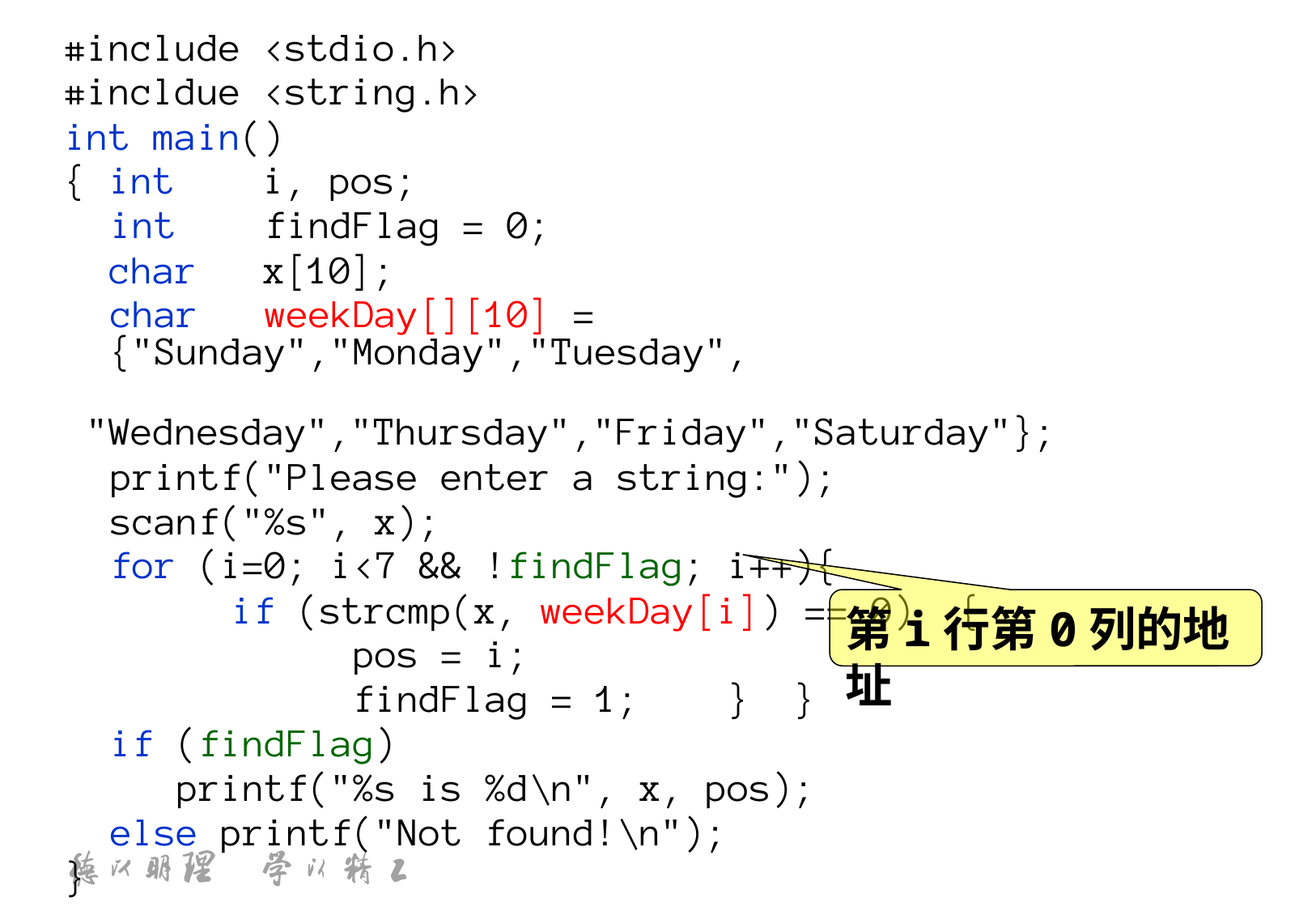

#include <stdio.h>
#incldue <string.h>
int main()
{ int    i, pos;
	int    findFlag = 0;
  char   x[10];
  	char   weekDay[][10] = {"Sunday","Monday","Tuesday",
 "Wednesday","Thursday","Friday","Saturday"};
	printf("Please enter a string:");
	scanf("%s", x);
	for (i=0; i<7 && !findFlag; i++){
		if (strcmp(x, weekDay[i]) == 0)  {
			pos = i;
			findFlag = 1;    }  }
	if (findFlag)
	   printf("%s is %d\n", x, pos);
	else printf("Not found!\n");
}
第i行第0列的地址
69